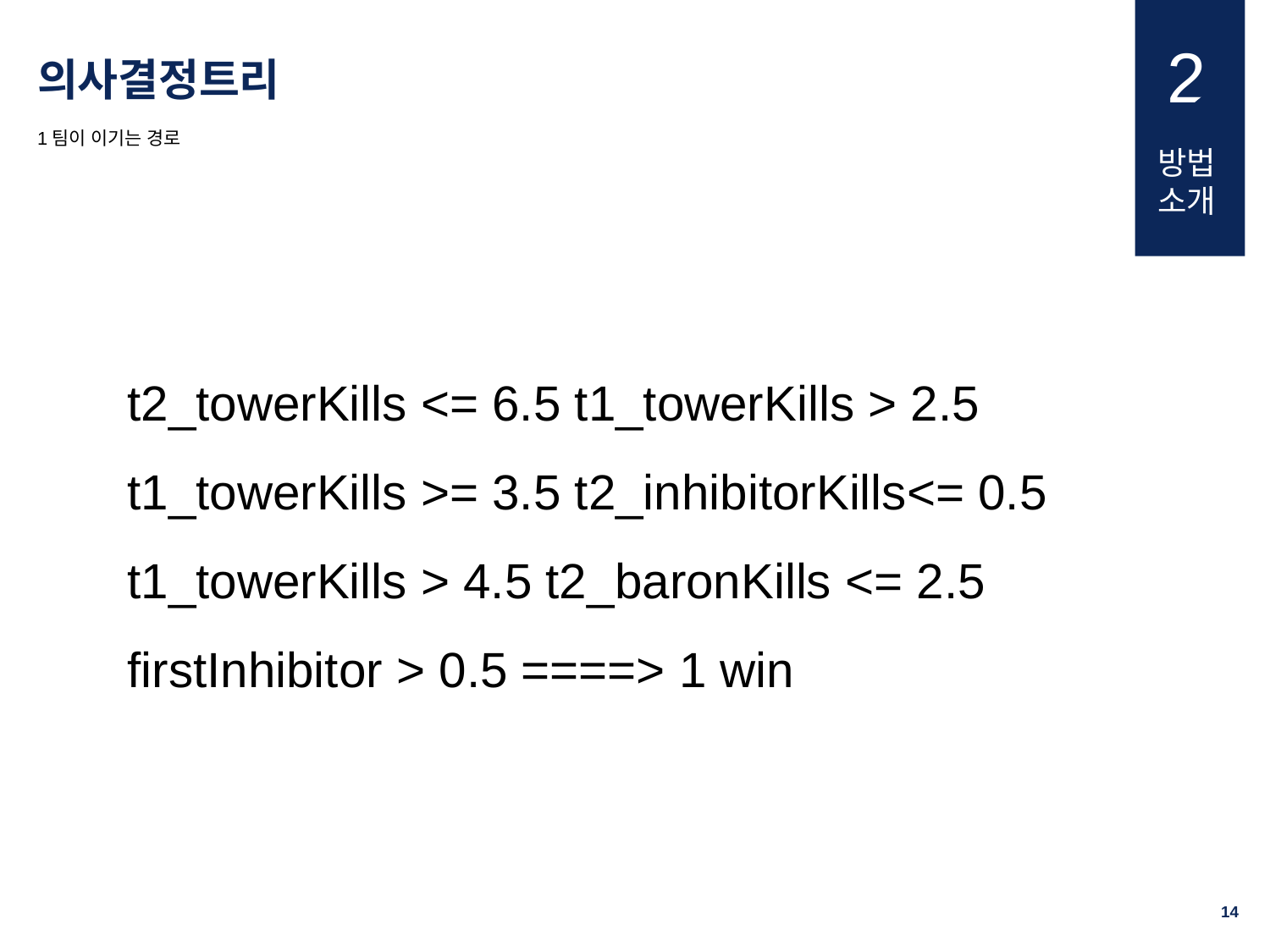

2

의사결정트리
1팀이 이기는 경로
방법소개
t2_towerKills <= 6.5 t1_towerKills > 2.5 t1_towerKills >= 3.5 t2_inhibitorKills<= 0.5 t1_towerKills > 4.5 t2_baronKills <= 2.5 firstInhibitor > 0.5 ====> 1 win
14